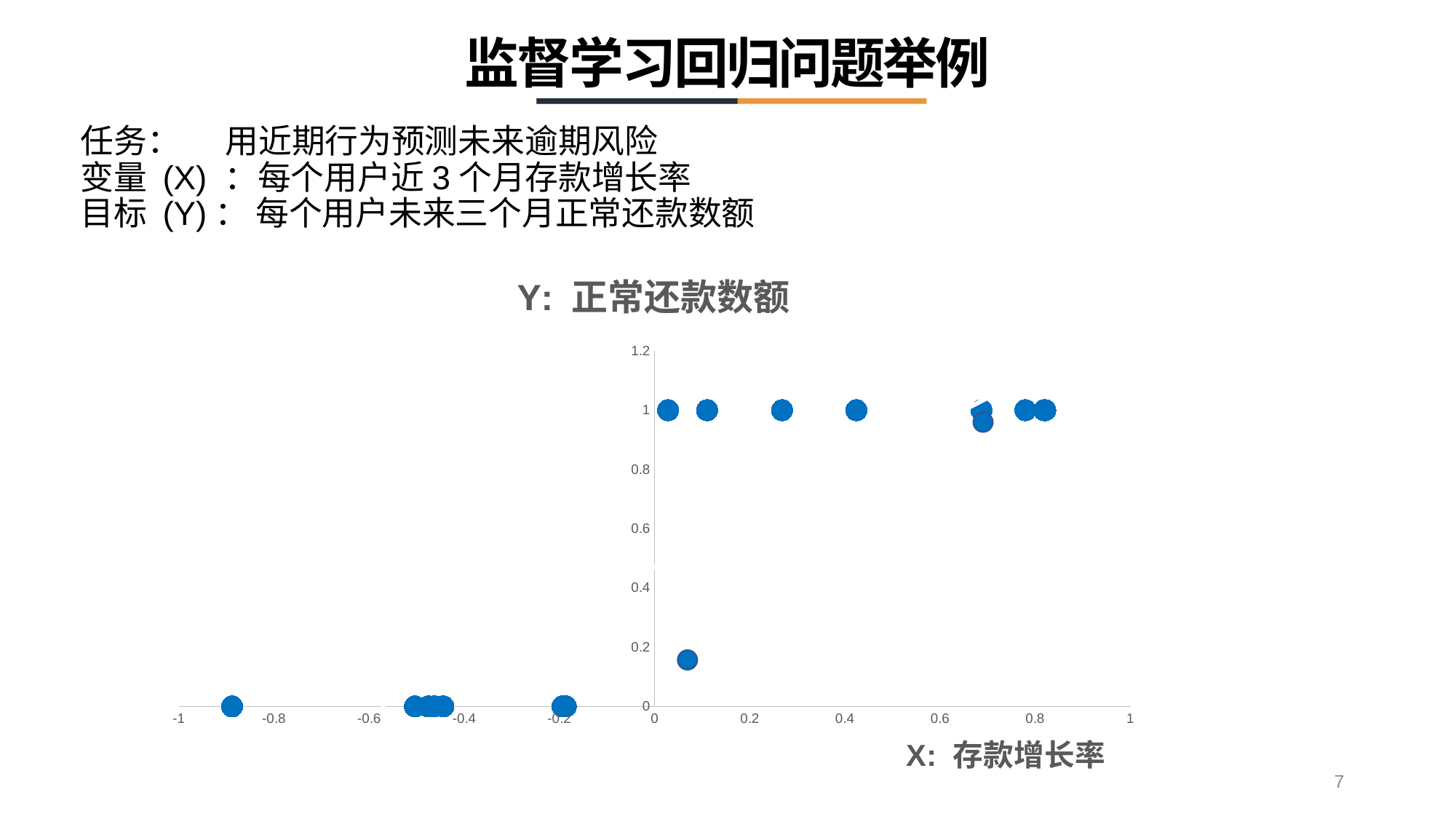

监督学习回归问题举例

# 任务：      用近期行为预测未来逾期风险 变量 (X) ：每个用户近3个月存款增长率 目标 (Y)： 每个用户未来三个月正常还款数额

### Chart: Y: 正常还款数额

| Category | 是否违约 |
|---|---|

7